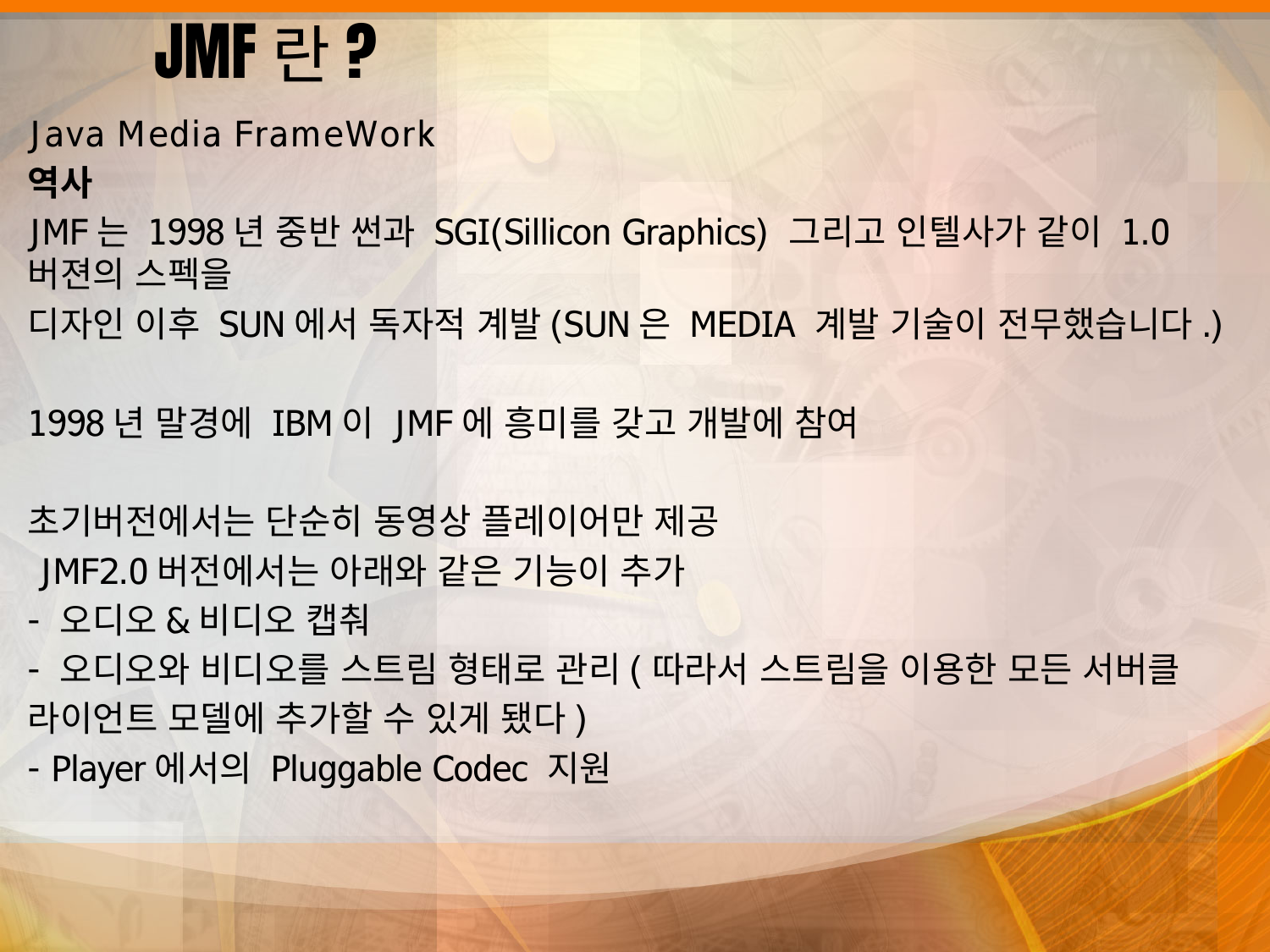

# JMF란?
Java Media FrameWork
역사
JMF는 1998년 중반 썬과 SGI(Sillicon Graphics) 그리고 인텔사가 같이 1.0버젼의 스펙을
디자인 이후 SUN에서 독자적 계발(SUN은 MEDIA 계발 기술이 전무했습니다.)

1998년 말경에 IBM이 JMF에 흥미를 갖고 개발에 참여

초기버전에서는 단순히 동영상 플레이어만 제공
 JMF2.0버전에서는 아래와 같은 기능이 추가
- 오디오&비디오 캡춰
- 오디오와 비디오를 스트림 형태로 관리(따라서 스트림을 이용한 모든 서버클
라이언트 모델에 추가할 수 있게 됐다)
- Player에서의 Pluggable Codec 지원